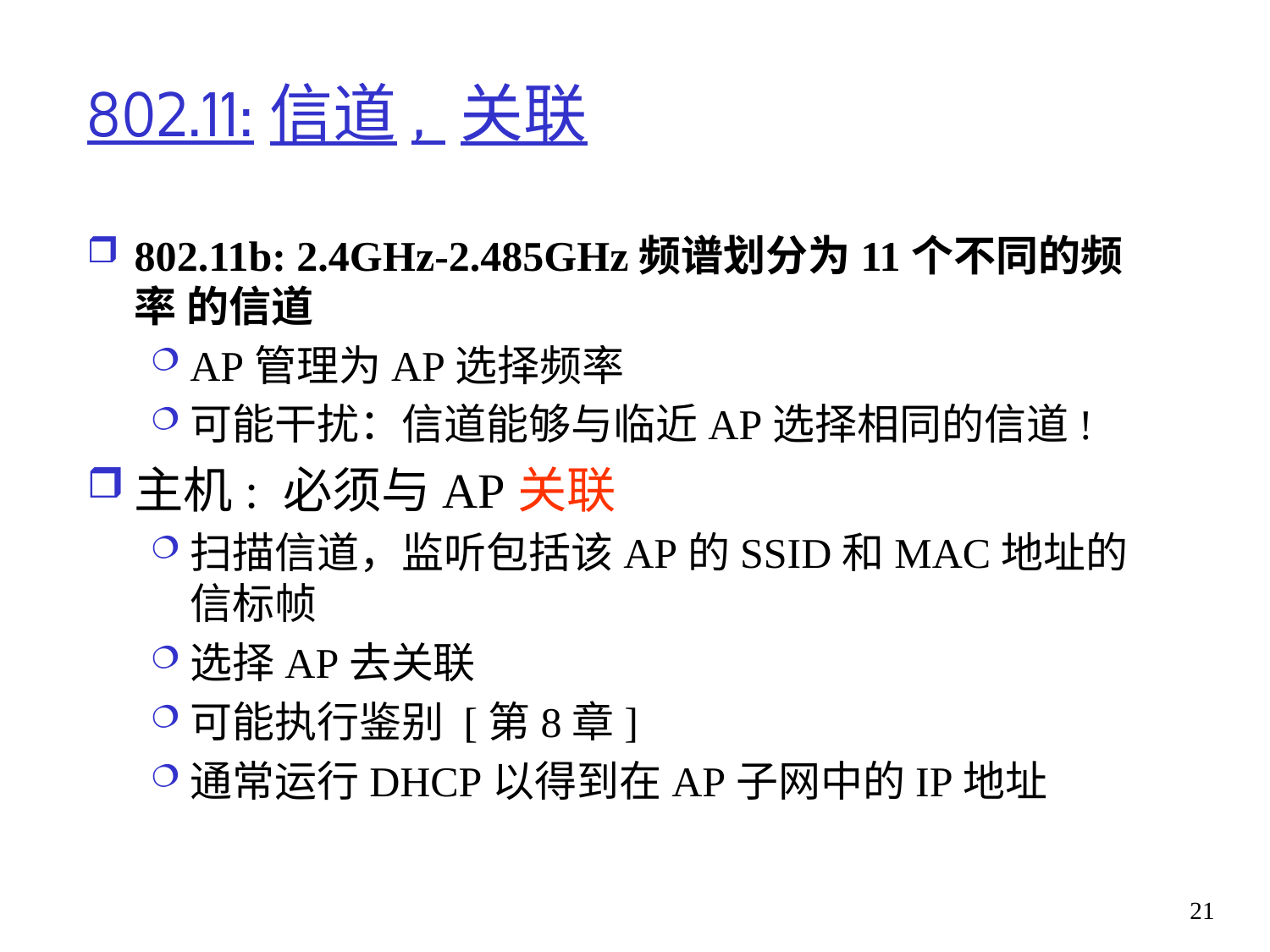

# 802.11:信道, 关联
802.11b: 2.4GHz-2.485GHz频谱划分为11个不同的频率 的信道
AP管理为AP选择频率
可能干扰：信道能够与临近AP选择相同的信道!
主机: 必须与AP关联
扫描信道，监听包括该AP的SSID和MAC地址的信标帧
选择AP去关联
可能执行鉴别 [第8章]
通常运行DHCP以得到在AP子网中的IP地址
21